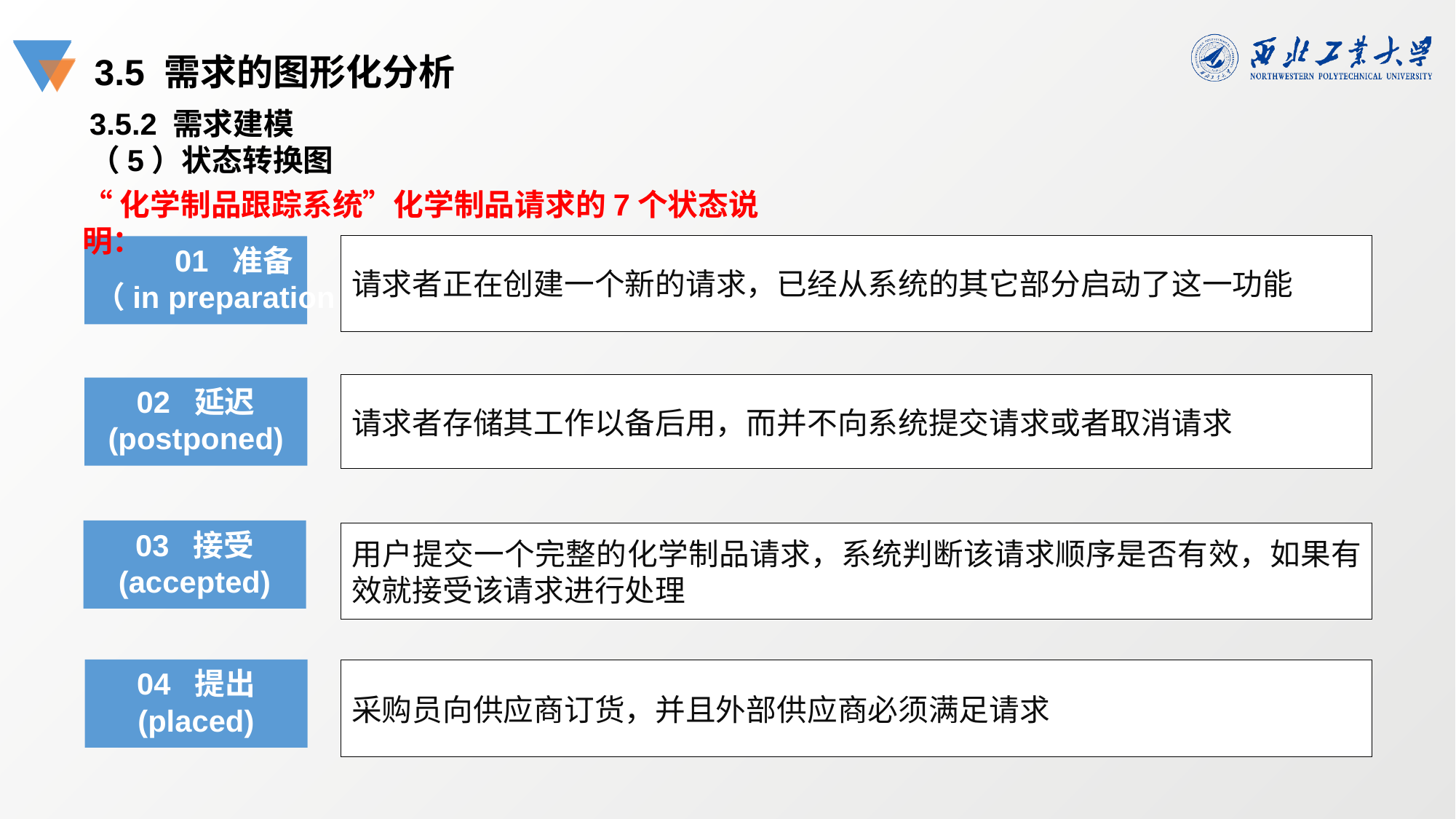

3.5 需求的图形化分析
3.5.2 需求建模
（5）状态转换图
“化学制品跟踪系统”化学制品请求的7个状态说明：
请求者正在创建一个新的请求，已经从系统的其它部分启动了这一功能
01  准备
（in preparation）
请求者存储其工作以备后用，而并不向系统提交请求或者取消请求
02  延迟
(postponed)
03  接受
(accepted)
用户提交一个完整的化学制品请求，系统判断该请求顺序是否有效，如果有效就接受该请求进行处理
04  提出
(placed)
采购员向供应商订货，并且外部供应商必须满足请求

35